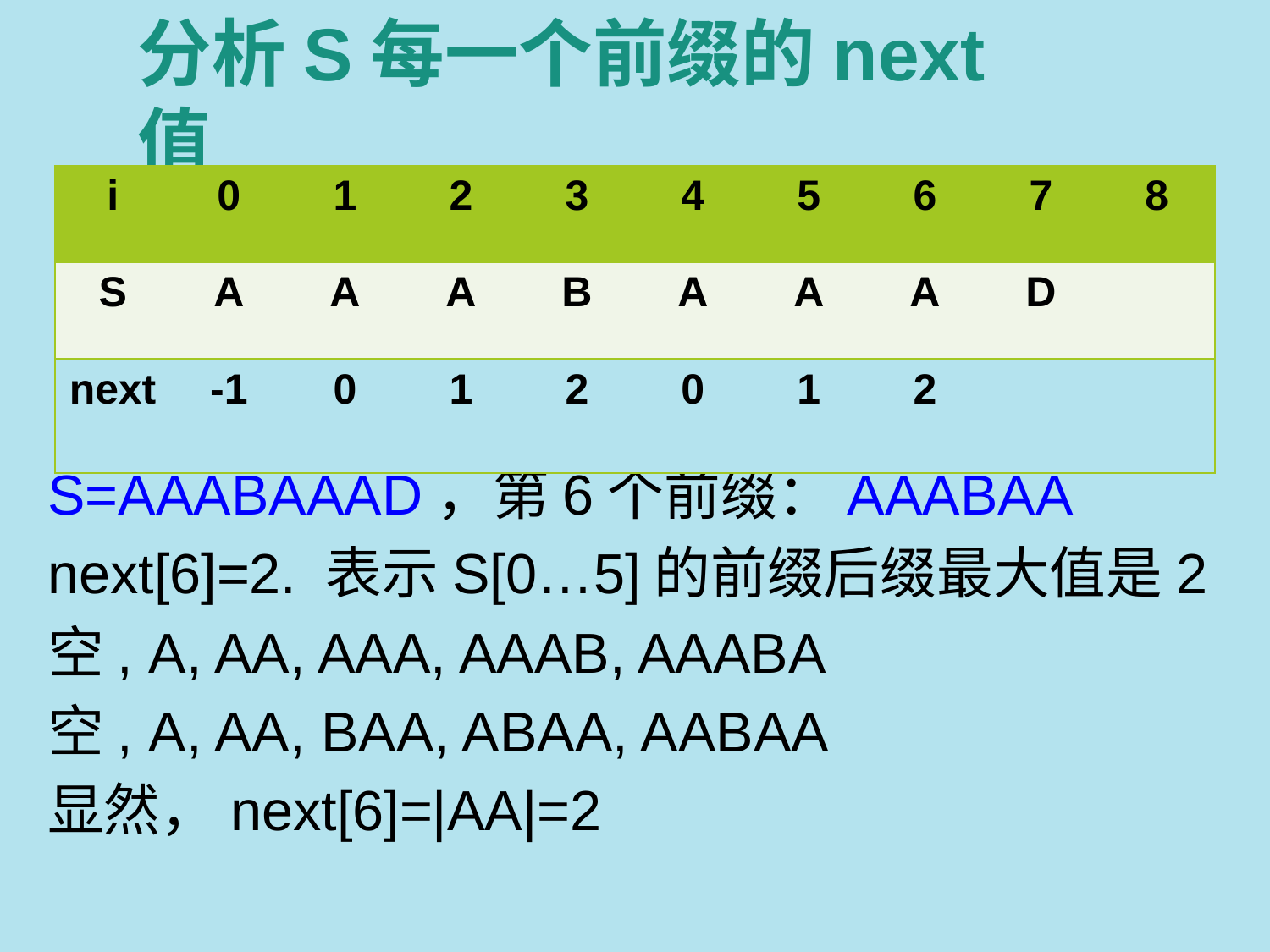

# 分析S每一个前缀的next值

S=AAABAAAD，第6个前缀：AAABAA
next[6]=2. 表示S[0…5]的前缀后缀最大值是2
空, A, AA, AAA, AAAB, AAABA
空, A, AA, BAA, ABAA, AABAA
显然，next[6]=|AA|=2
| i | 0 | 1 | 2 | 3 | 4 | 5 | 6 | 7 | 8 |
| --- | --- | --- | --- | --- | --- | --- | --- | --- | --- |
| S | A | A | A | B | A | A | A | D |  |
| next | -1 | 0 | 1 | 2 | 0 | 1 | 2 |  |  |